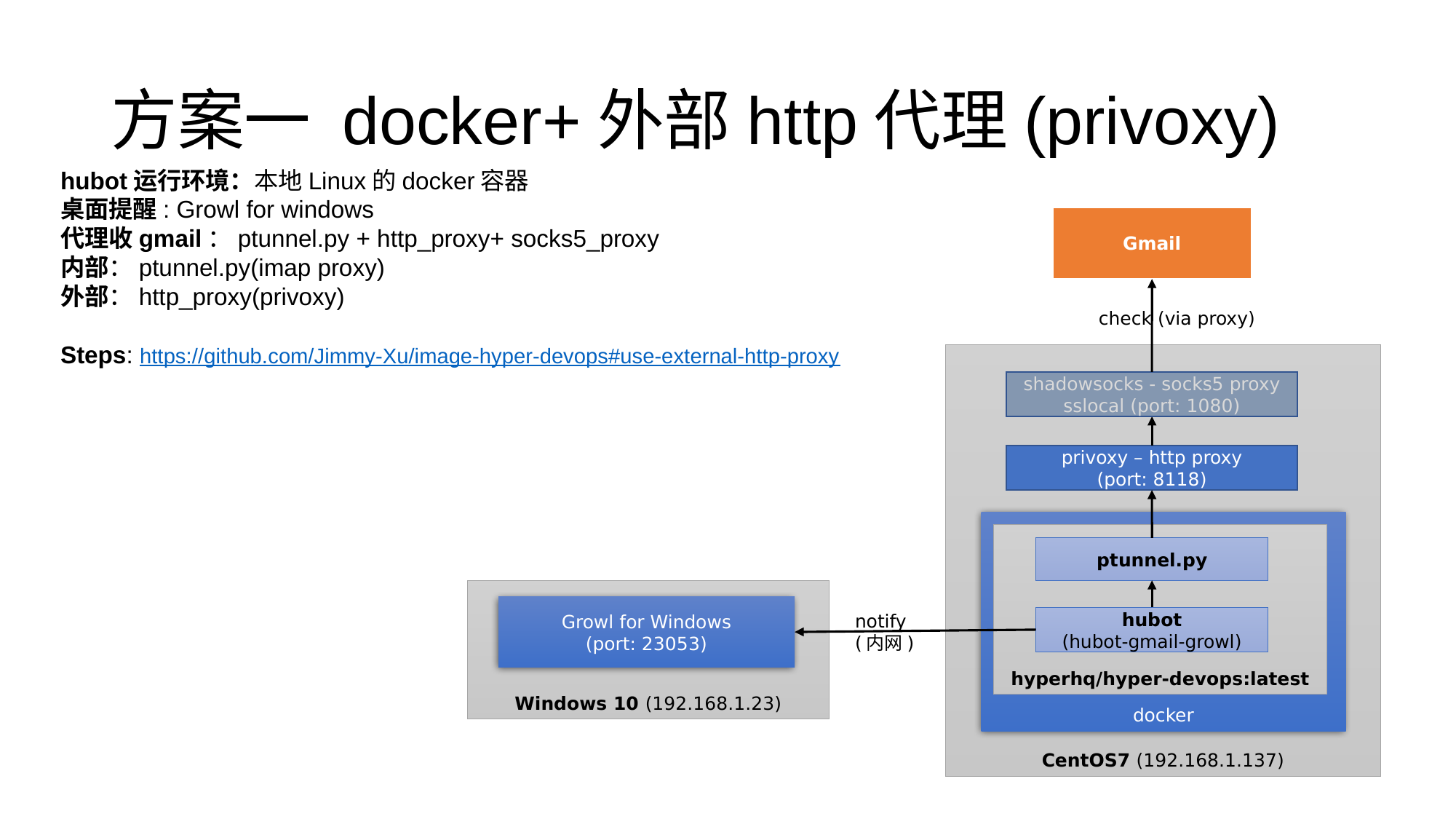

# 方案一 docker+外部http代理(privoxy)
hubot运行环境：本地Linux的docker容器
桌面提醒: Growl for windows
代理收gmail：ptunnel.py + http_proxy+ socks5_proxy
内部：ptunnel.py(imap proxy)
外部：http_proxy(privoxy)

Steps: https://github.com/Jimmy-Xu/image-hyper-devops#use-external-http-proxy
Gmail
check (via proxy)
CentOS7 (192.168.1.137)
shadowsocks - socks5 proxy
sslocal (port: 1080)
privoxy – http proxy
(port: 8118)
docker
hyperhq/hyper-devops:latest
ptunnel.py
Windows 10 (192.168.1.23)
Growl for Windows
(port: 23053)
notify
(内网)
hubot
(hubot-gmail-growl)